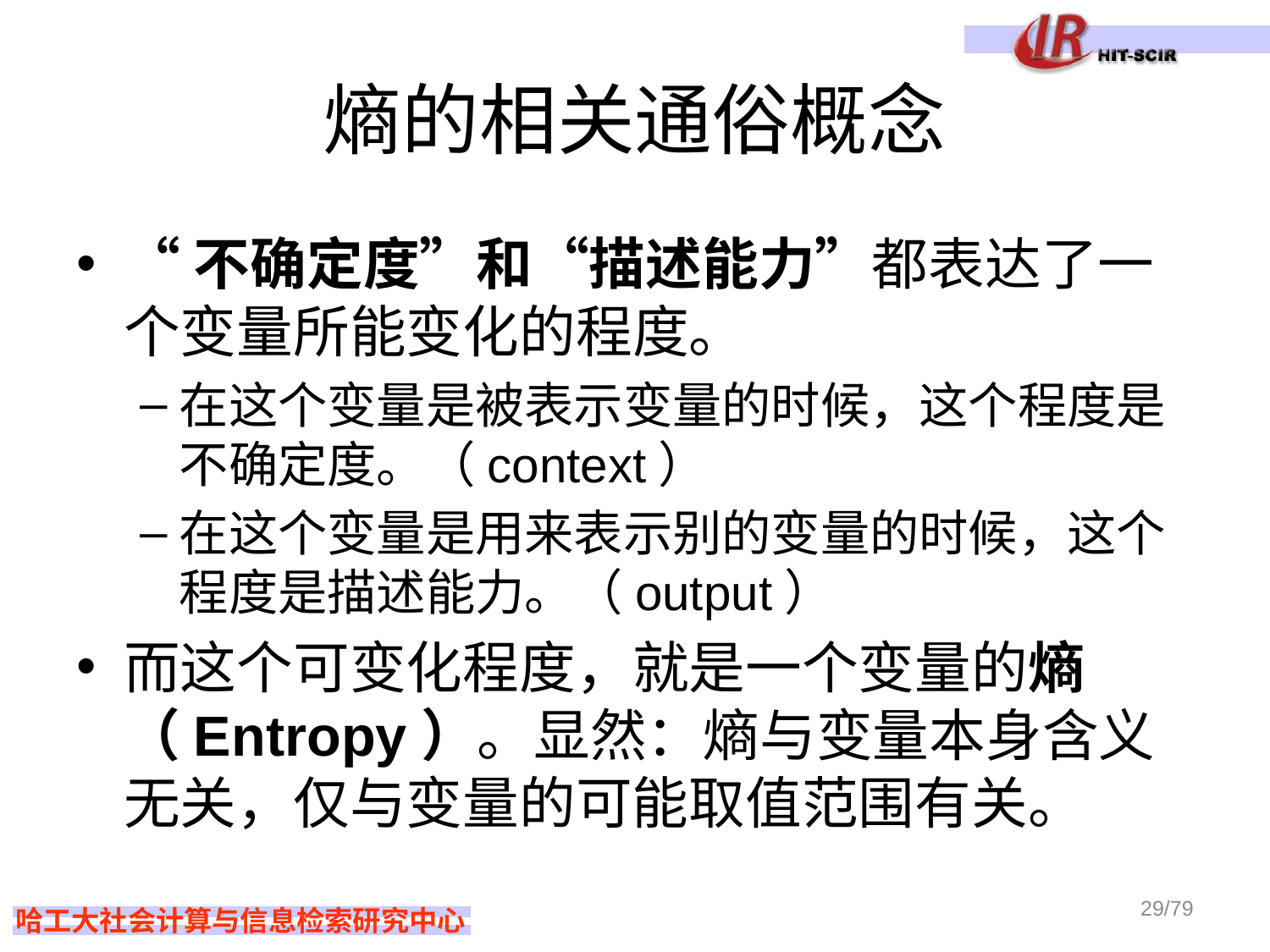

# 熵的相关通俗概念
“不确定度”和“描述能力”都表达了一个变量所能变化的程度。
在这个变量是被表示变量的时候，这个程度是不确定度。（context）
在这个变量是用来表示别的变量的时候，这个程度是描述能力。（output）
而这个可变化程度，就是一个变量的熵（Entropy）。显然：熵与变量本身含义无关，仅与变量的可能取值范围有关。
29/79